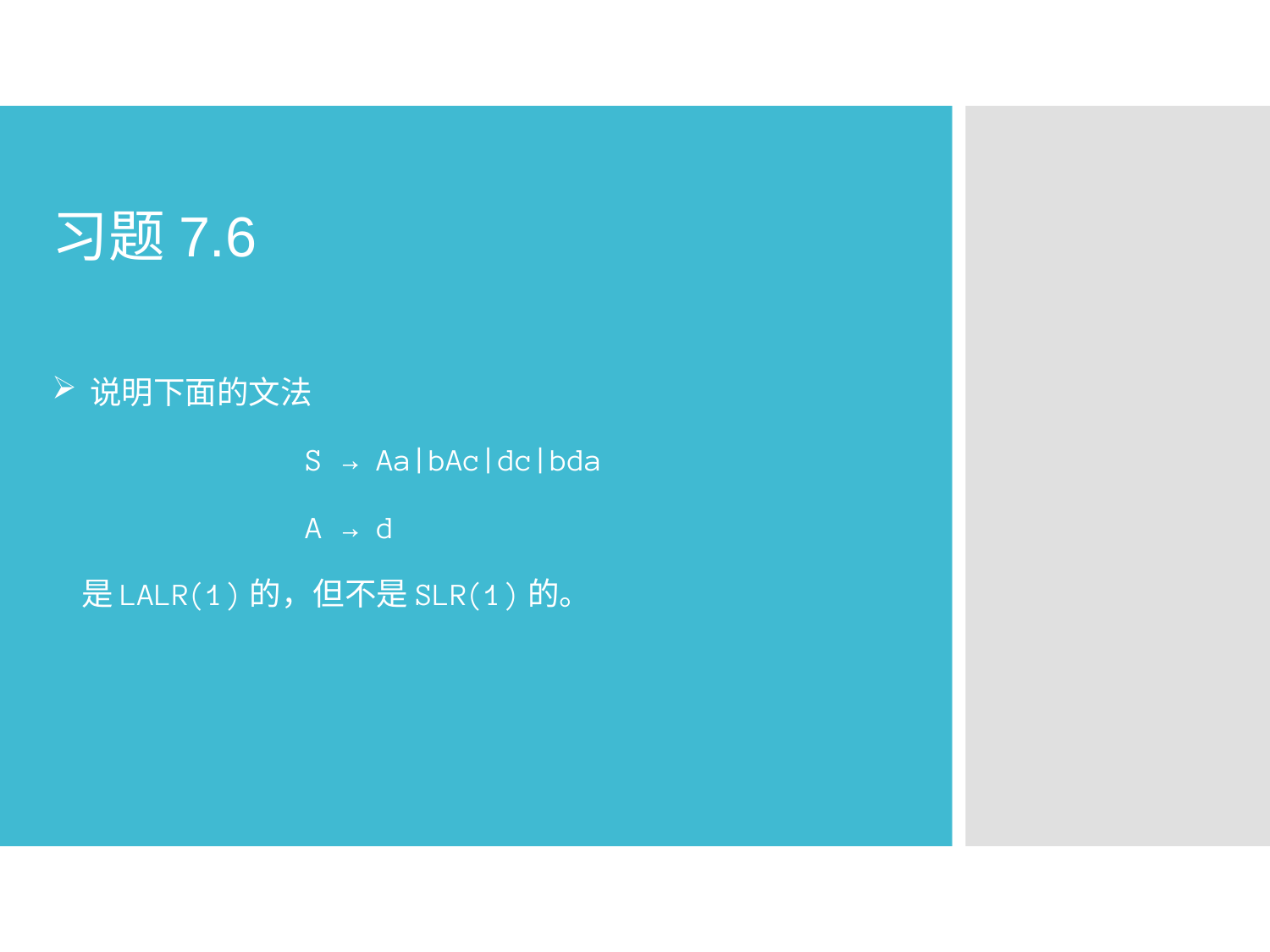

习题7.6
说明下面的文法
		S → Aa|bAc|dc|bda
		A → d
   是LALR(1)的，但不是SLR(1)的。